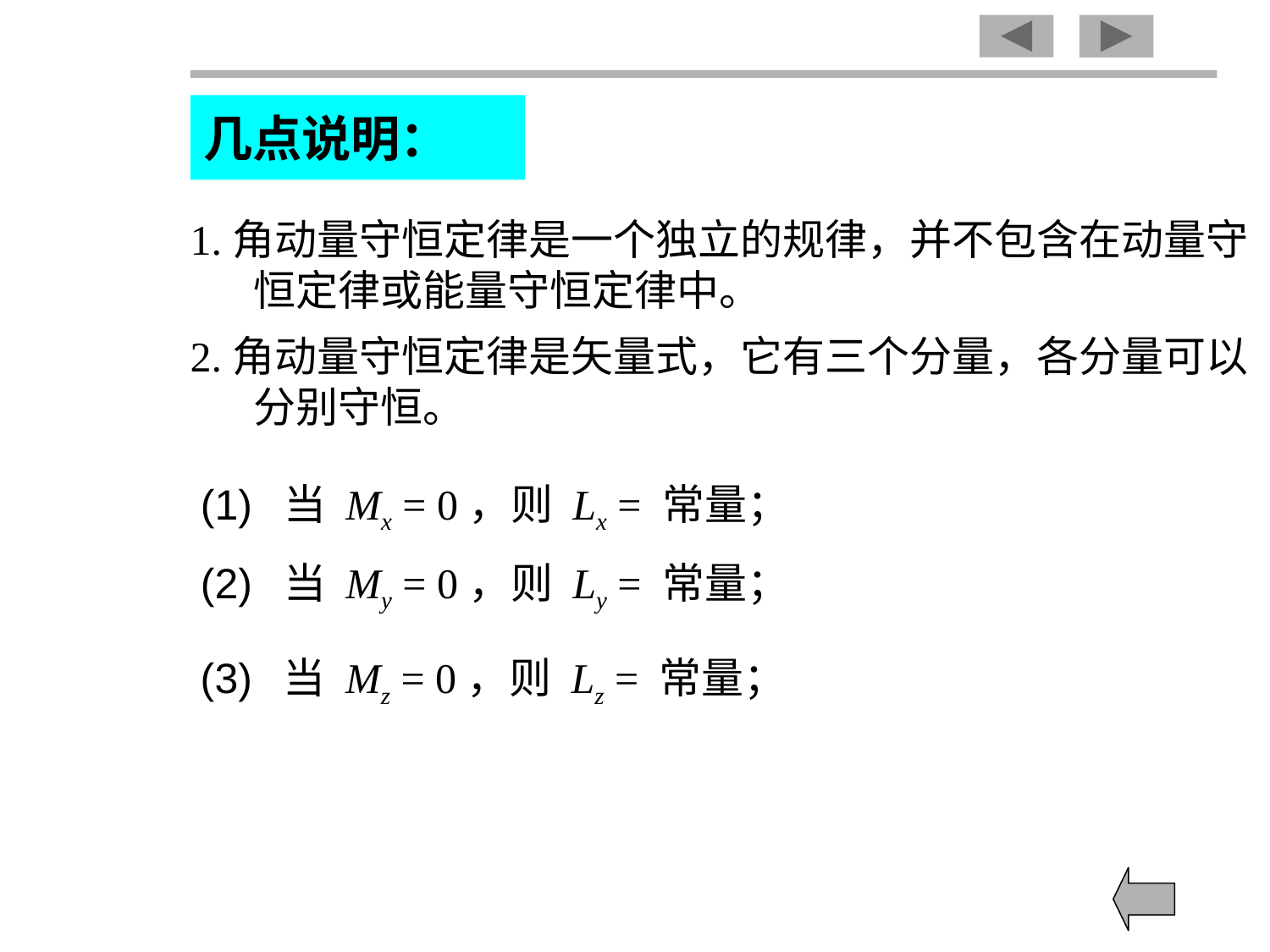

几点说明：
1.角动量守恒定律是一个独立的规律，并不包含在动量守恒定律或能量守恒定律中。
2.角动量守恒定律是矢量式，它有三个分量，各分量可以分别守恒。
 当 Mx = 0，则 Lx = 常量；
 当 My = 0，则 Ly = 常量；
 当 Mz = 0，则 Lz = 常量；